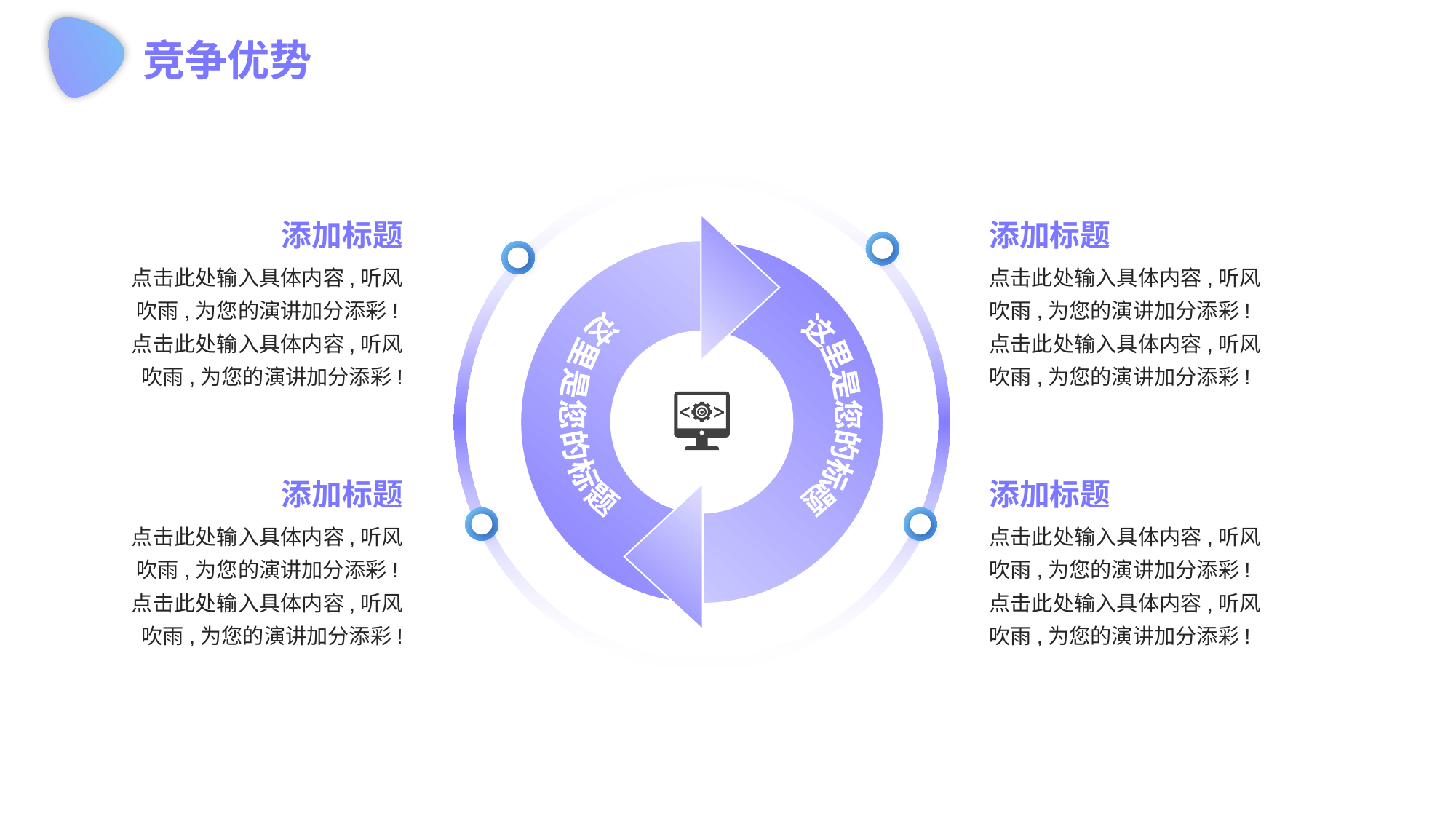

竞争优势

添加标题
添加标题

点击此处输入具体内容,听风吹雨,为您的演讲加分添彩!点击此处输入具体内容,听风吹雨,为您的演讲加分添彩!
点击此处输入具体内容,听风吹雨,为您的演讲加分添彩!点击此处输入具体内容,听风吹雨,为您的演讲加分添彩!
这里是您的标题
这里是您的标题

添加标题
添加标题

点击此处输入具体内容,听风吹雨,为您的演讲加分添彩!点击此处输入具体内容,听风吹雨,为您的演讲加分添彩!
点击此处输入具体内容,听风吹雨,为您的演讲加分添彩!点击此处输入具体内容,听风吹雨,为您的演讲加分添彩!